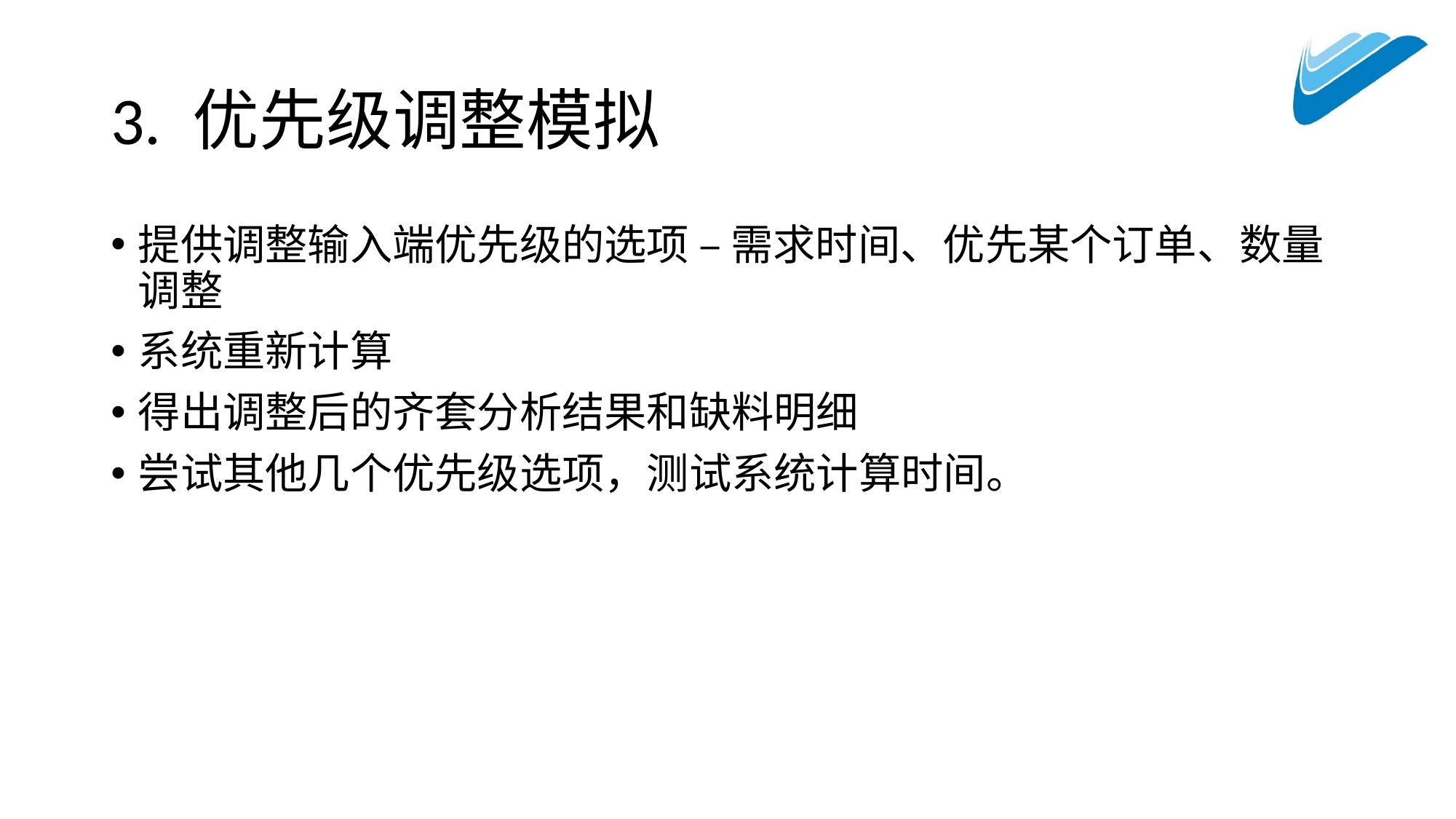

# 3. 优先级调整模拟
提供调整输入端优先级的选项 – 需求时间、优先某个订单、数量调整
系统重新计算
得出调整后的齐套分析结果和缺料明细
尝试其他几个优先级选项，测试系统计算时间。